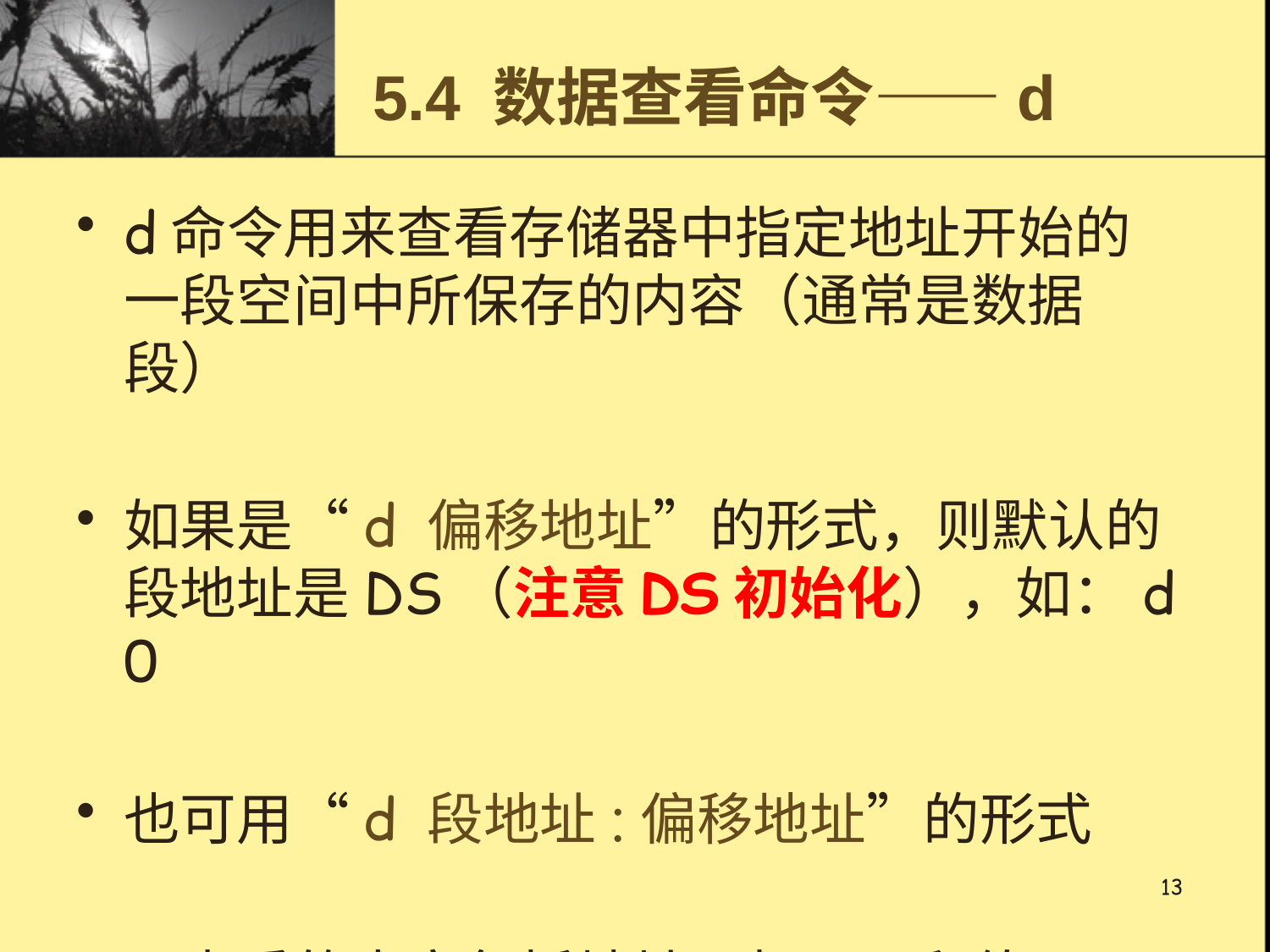

# 5.4 数据查看命令——d
d命令用来查看存储器中指定地址开始的一段空间中所保存的内容（通常是数据段）

如果是“d 偏移地址”的形式，则默认的段地址是DS（注意DS初始化），如：d 0

也可用“d 段地址:偏移地址”的形式

可查看的内容包括地址、机器码和值
13